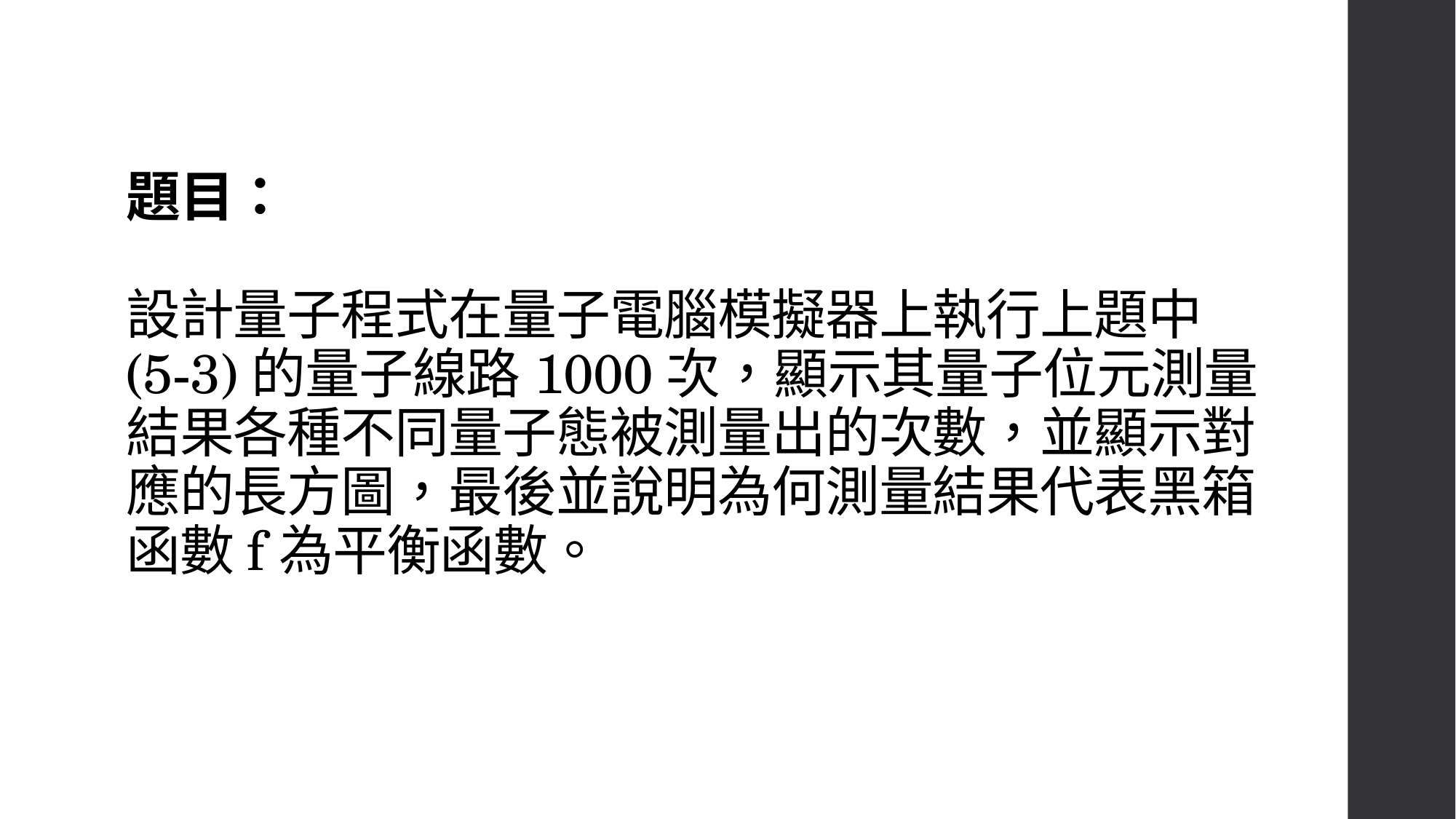

# 題目： 設計量子程式在量子電腦模擬器上執行上題中(5-3)的量子線路1000次，顯示其量子位元測量結果各種不同量子態被測量出的次數，並顯示對應的長方圖，最後並說明為何測量結果代表黑箱函數f為平衡函數。